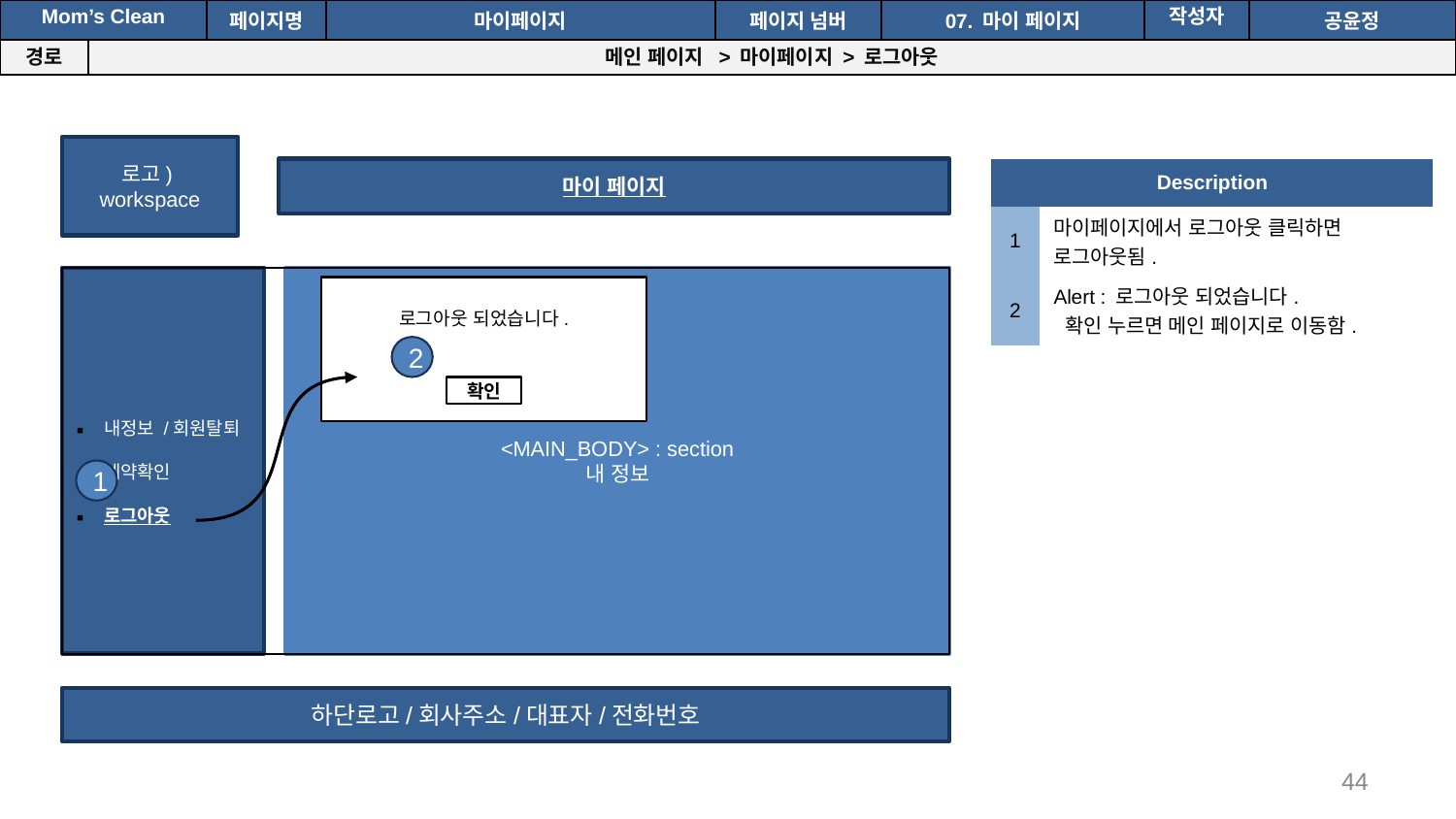

| Mom’s Clean |  | 페이지명 | 마이페이지 | 페이지 넘버 | 07. 마이 페이지 | 작성자 | 공윤정 |
| --- | --- | --- | --- | --- | --- | --- | --- |
| 경로 | 메인 페이지 > 마이페이지 > 로그아웃 |  |  |  |  |  |  |
공간(오피스) 대여 시스템
로고)
workspace
마이 페이지
내정보 /회원탈퇴
예약확인

로그아웃

<MAIN_BODY> : section
내 정보
하단로고/회사주소/대표자/전화번호
| Description |  |
| --- | --- |
| 1 | 마이페이지에서 로그아웃 클릭하면 로그아웃됨. |
| 2 | Alert : 로그아웃 되었습니다. 확인 누르면 메인 페이지로 이동함. |
로그아웃 되었습니다.
확인
2
1
44